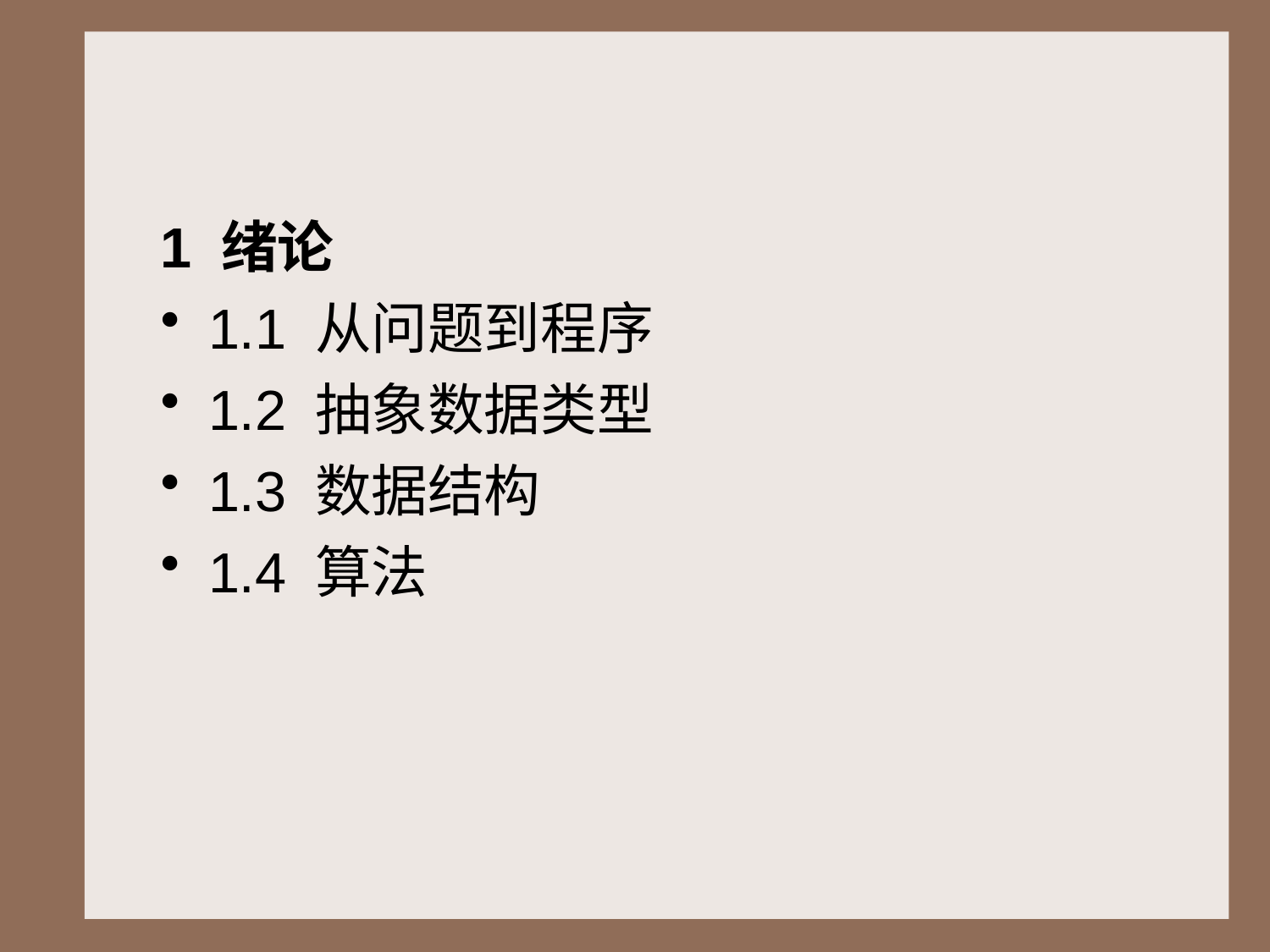

1 绪论
1.1 从问题到程序
1.2 抽象数据类型
1.3 数据结构
1.4 算法